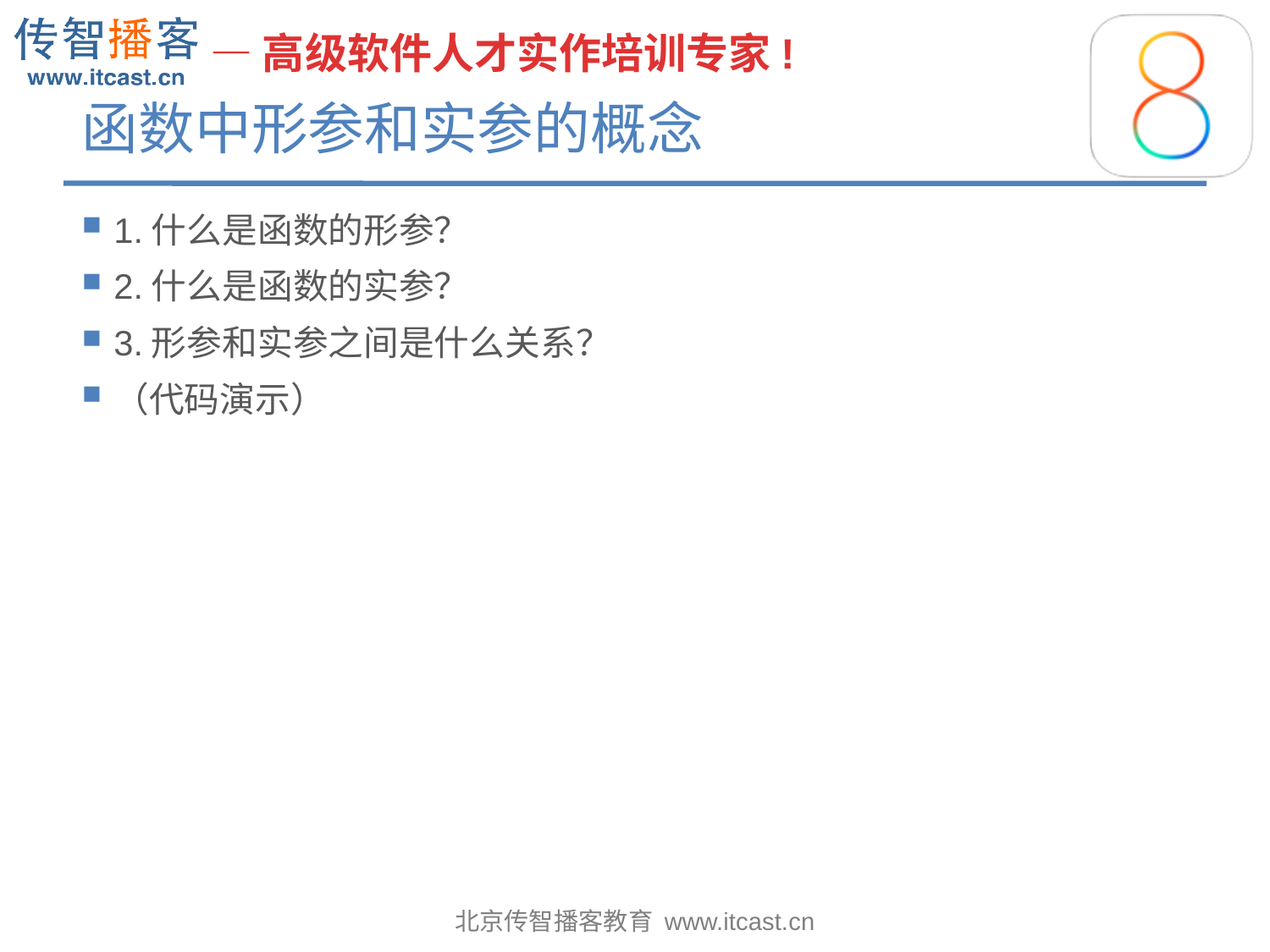

# 函数中形参和实参的概念
1.什么是函数的形参？
2.什么是函数的实参？
3.形参和实参之间是什么关系？
（代码演示）